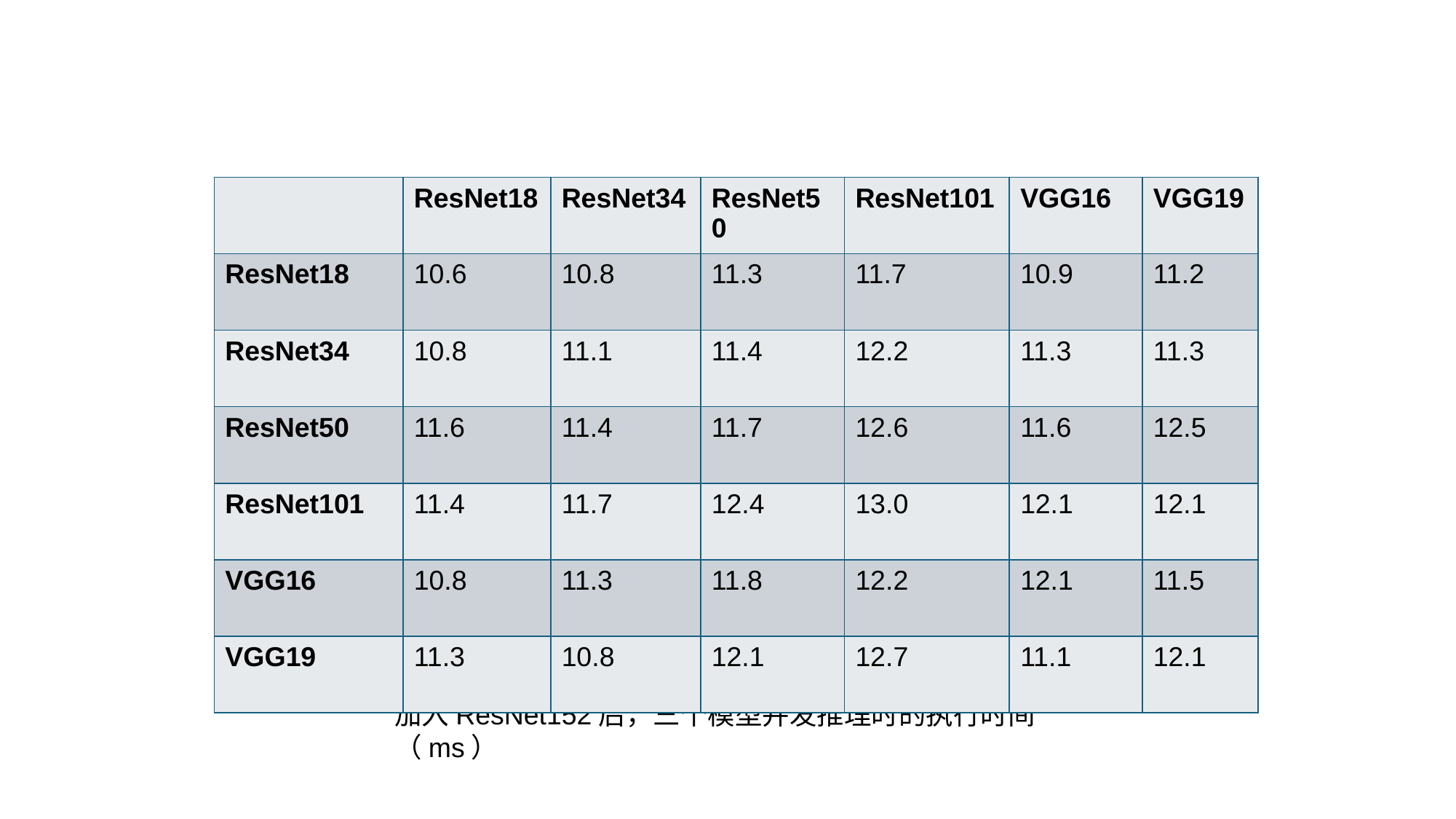

|  | ResNet18 | ResNet34 | ResNet50 | ResNet101 | VGG16 | VGG19 |
| --- | --- | --- | --- | --- | --- | --- |
| ResNet18 | 10.6 | 10.8 | 11.3 | 11.7 | 10.9 | 11.2 |
| ResNet34 | 10.8 | 11.1 | 11.4 | 12.2 | 11.3 | 11.3 |
| ResNet50 | 11.6 | 11.4 | 11.7 | 12.6 | 11.6 | 12.5 |
| ResNet101 | 11.4 | 11.7 | 12.4 | 13.0 | 12.1 | 12.1 |
| VGG16 | 10.8 | 11.3 | 11.8 | 12.2 | 12.1 | 11.5 |
| VGG19 | 11.3 | 10.8 | 12.1 | 12.7 | 11.1 | 12.1 |
加入ResNet152后，三个模型并发推理时的执行时间（ms）